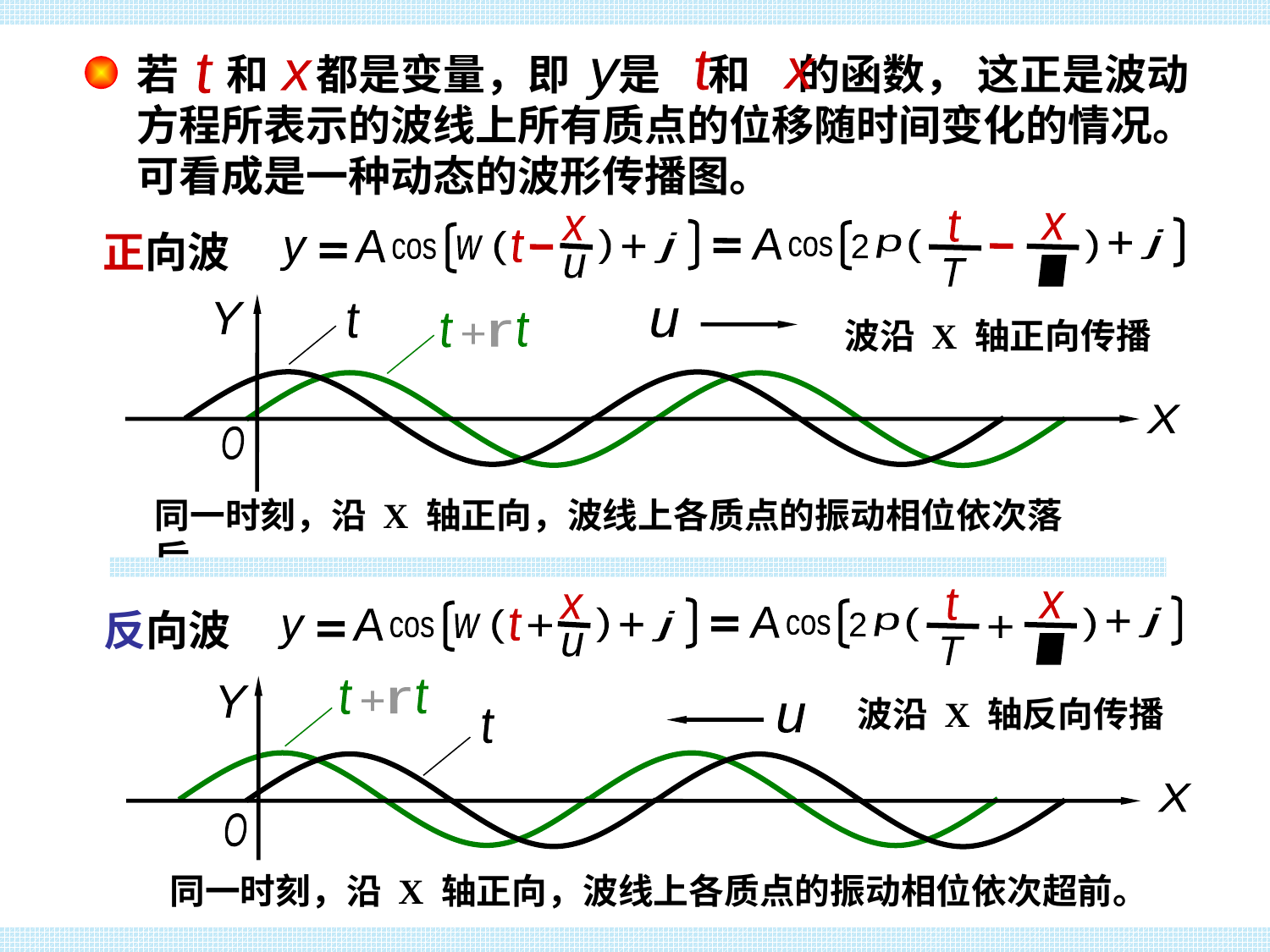

续9
若     和     都是变量，即     是     和     的函数， 这正是波动方程所表示的波线上所有质点的位移随时间变化的情况。可看成是一种动态的波形传播图。
t
t

x
y
x
t
x
x

A
)
)
ϕ
+
)
A
t
(
ϕ
+
2
π
ω
cos
y
cos

u
λ
T
正向波

Y
X

O
同一时刻，沿 X 轴正向，波线上各质点的振动相位依次落后。
t

波沿 X 轴正向传播
u

t
t
r
+

t
x
x

A
)
)
ϕ
+
)
A
t
(
ϕ
+
2
π
ω
+
cos
y
+
cos

u
λ
T
反向波

Y
X

O
同一时刻，沿 X 轴正向，波线上各质点的振动相位依次超前。
t
t
r
+

波沿 X 轴反向传播
u

t